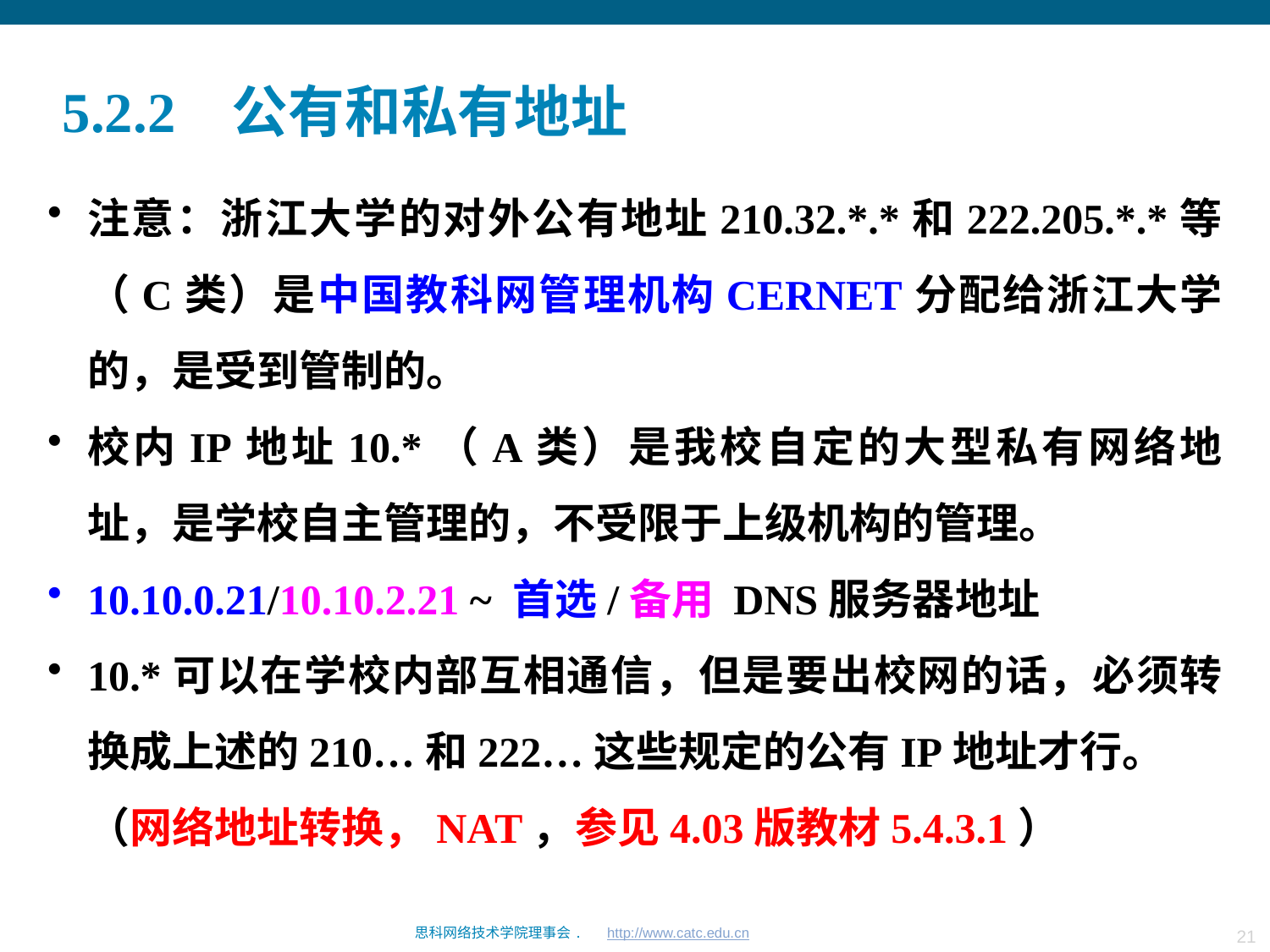

5.2.2   公有和私有地址
注意：浙江大学的对外公有地址210.32.*.*和222.205.*.*等（C类）是中国教科网管理机构CERNET分配给浙江大学的，是受到管制的。
校内IP地址10.*（A类）是我校自定的大型私有网络地址，是学校自主管理的，不受限于上级机构的管理。
10.10.0.21/10.10.2.21 ~ 首选/备用 DNS服务器地址
10.*可以在学校内部互相通信，但是要出校网的话，必须转换成上述的210…和222…这些规定的公有IP地址才行。
（网络地址转换，NAT，参见4.03版教材5.4.3.1）